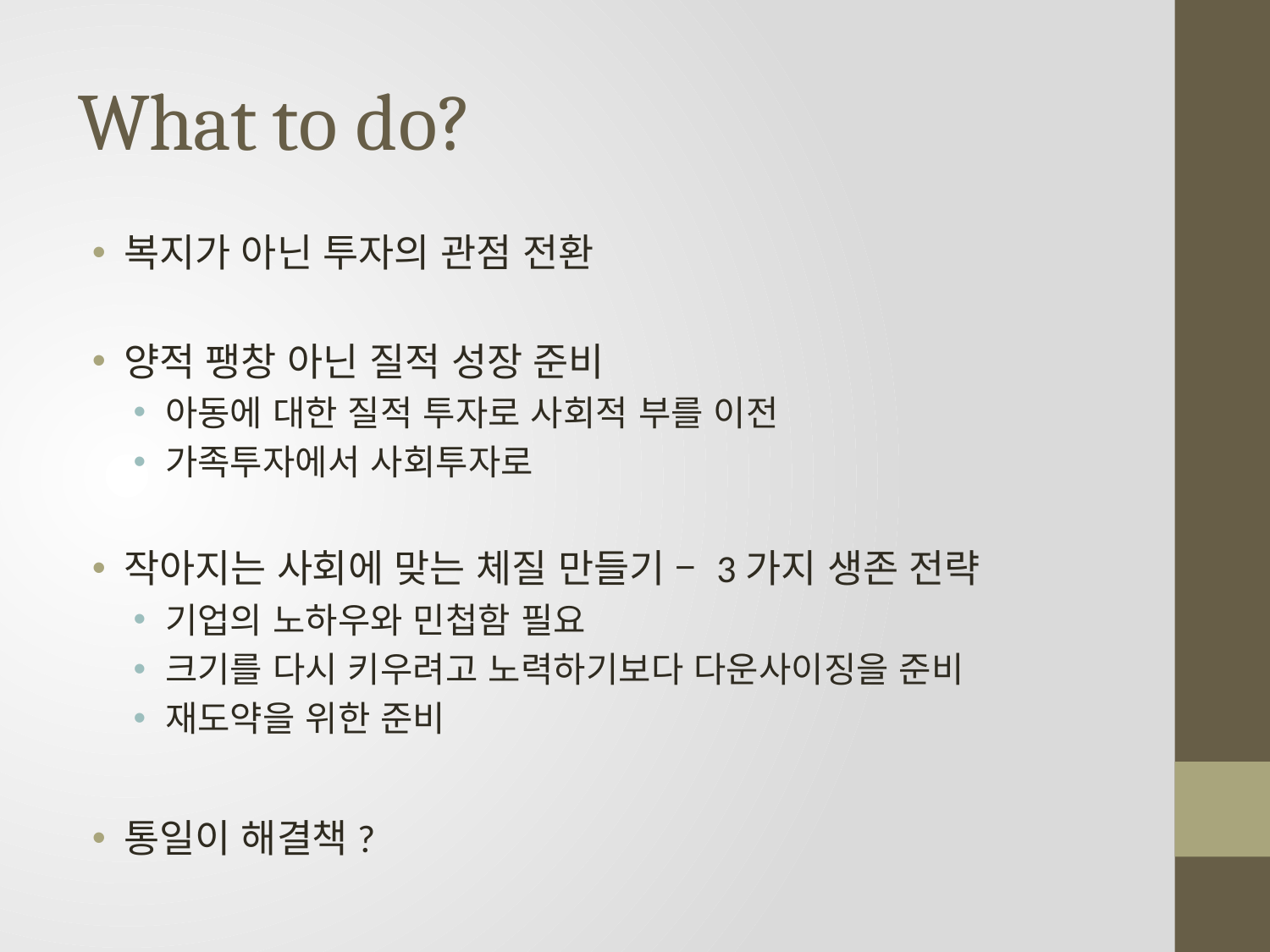

# What to do?
복지가 아닌 투자의 관점 전환

양적 팽창 아닌 질적 성장 준비
아동에 대한 질적 투자로 사회적 부를 이전
가족투자에서 사회투자로

작아지는 사회에 맞는 체질 만들기 – 3가지 생존 전략
기업의 노하우와 민첩함 필요
크기를 다시 키우려고 노력하기보다 다운사이징을 준비
재도약을 위한 준비

통일이 해결책?